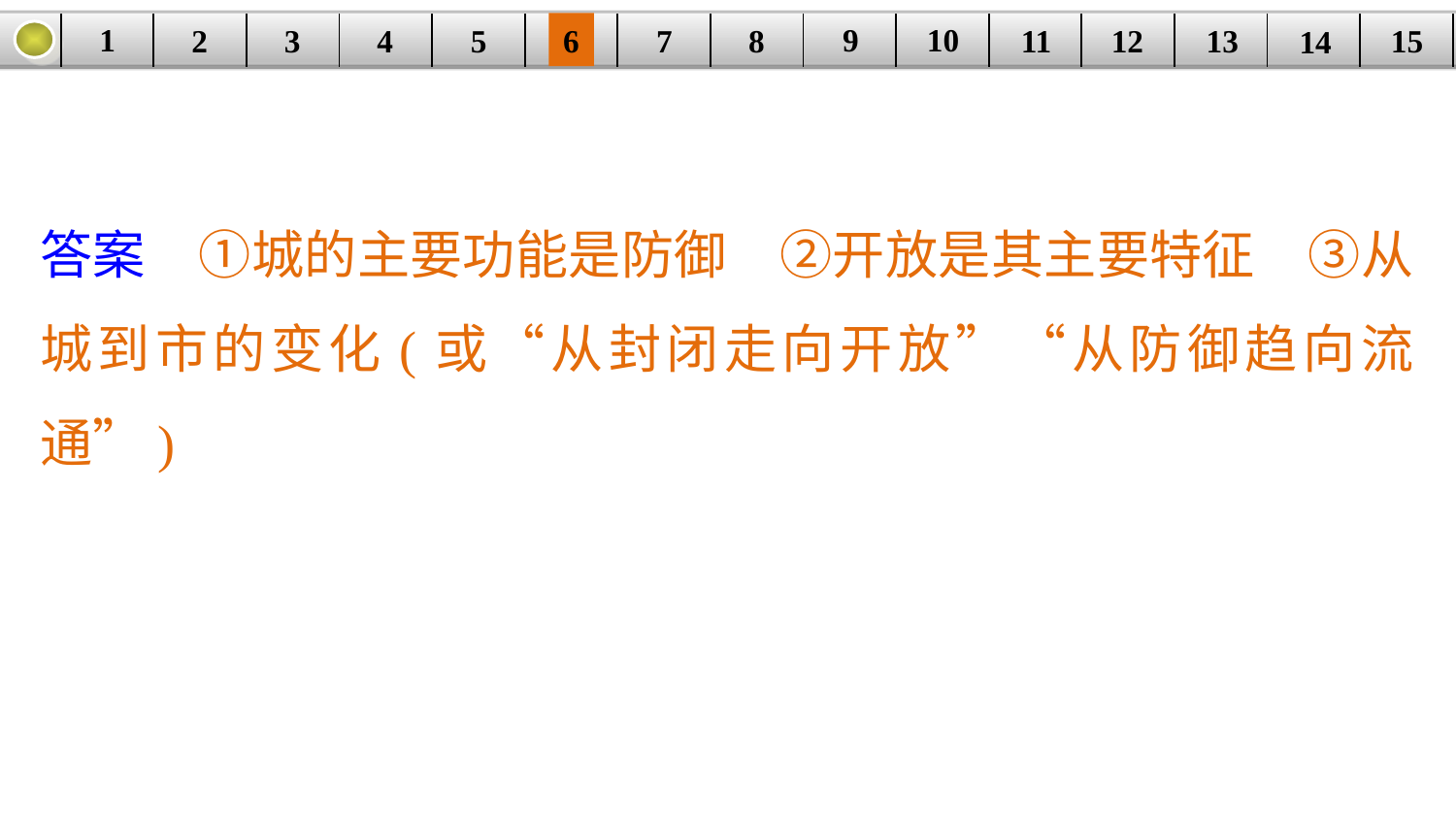

9
10
1
3
4
5
6
8
11
2
12
15
|  |  |  |  |  |  |  |  |  |  |  |  |  |  |  |
| --- | --- | --- | --- | --- | --- | --- | --- | --- | --- | --- | --- | --- | --- | --- |
7
13
14

答案　①城的主要功能是防御　②开放是其主要特征　③从城到市的变化(或“从封闭走向开放”“从防御趋向流通”)